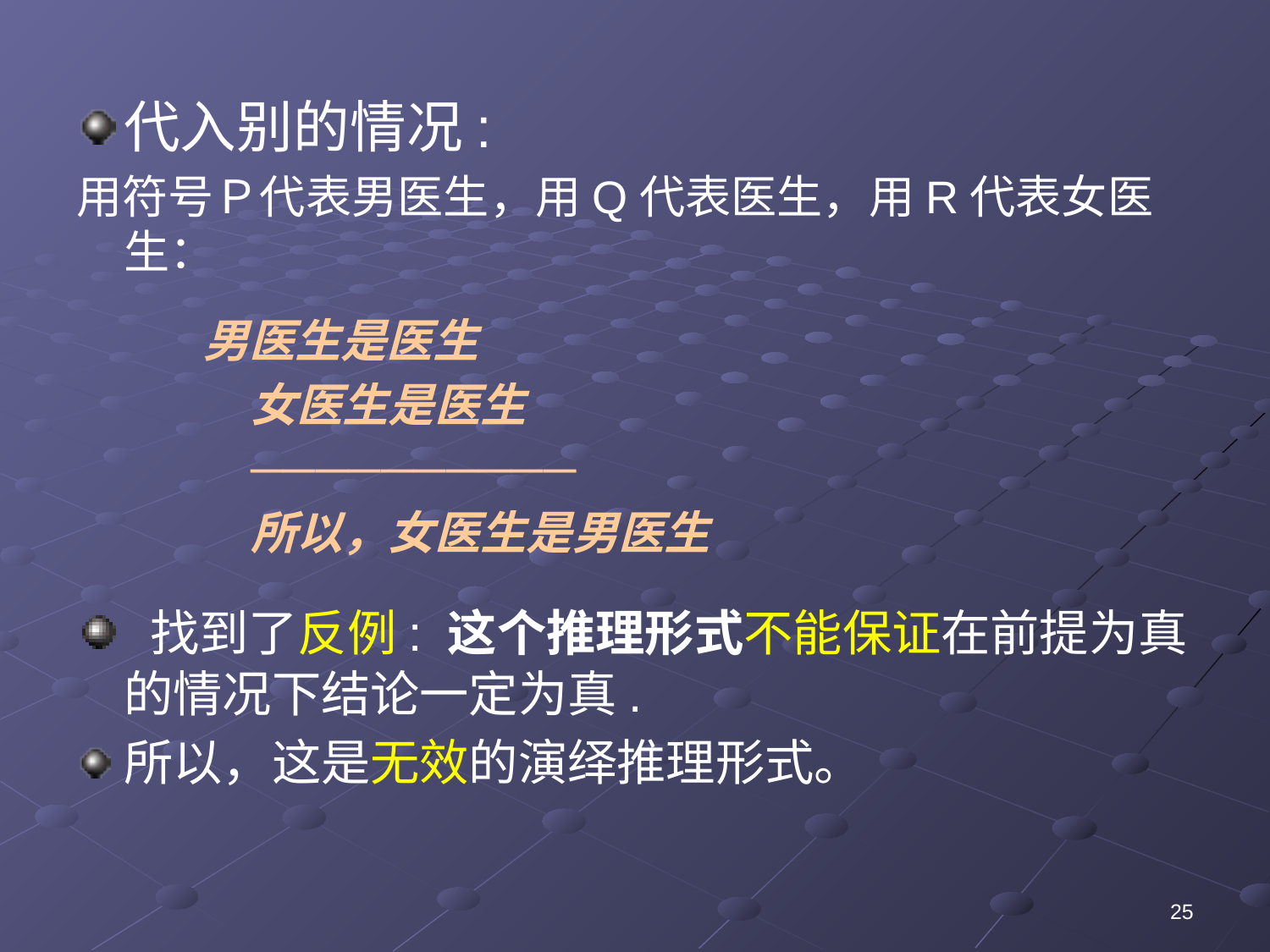

代入别的情况:
用符号Ｐ代表男医生，用Q代表医生，用R代表女医生：

男医生是医生
		女医生是医生
		──────────
		所以，女医生是男医生

 找到了反例: 这个推理形式不能保证在前提为真的情况下结论一定为真.
所以，这是无效的演绎推理形式。
25